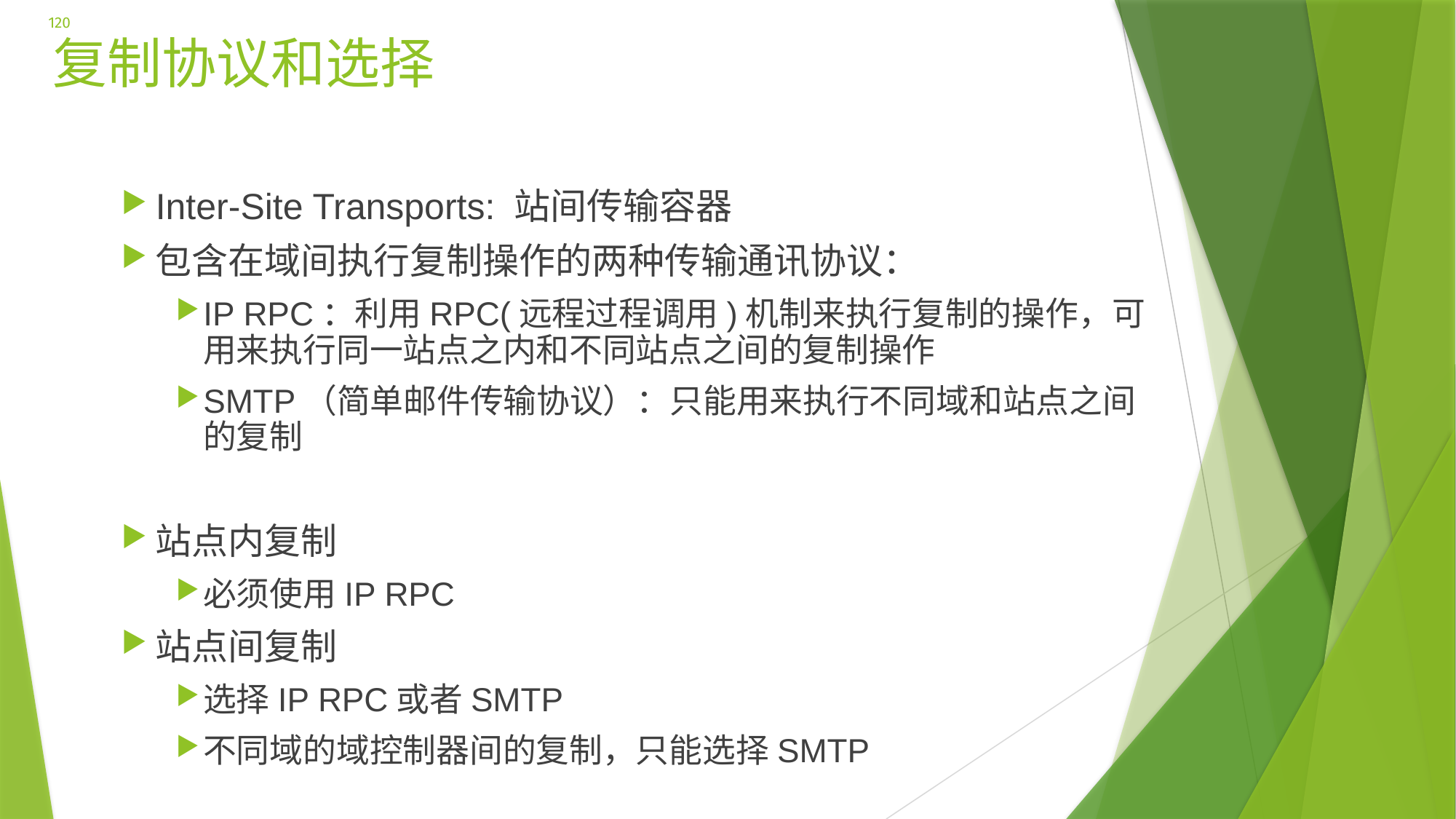

120
# 复制协议和选择
Inter-Site Transports: 站间传输容器
包含在域间执行复制操作的两种传输通讯协议：
IP RPC：利用RPC(远程过程调用)机制来执行复制的操作，可用来执行同一站点之内和不同站点之间的复制操作
SMTP（简单邮件传输协议）：只能用来执行不同域和站点之间的复制

站点内复制
必须使用IP RPC
站点间复制
选择IP RPC或者SMTP
不同域的域控制器间的复制，只能选择SMTP